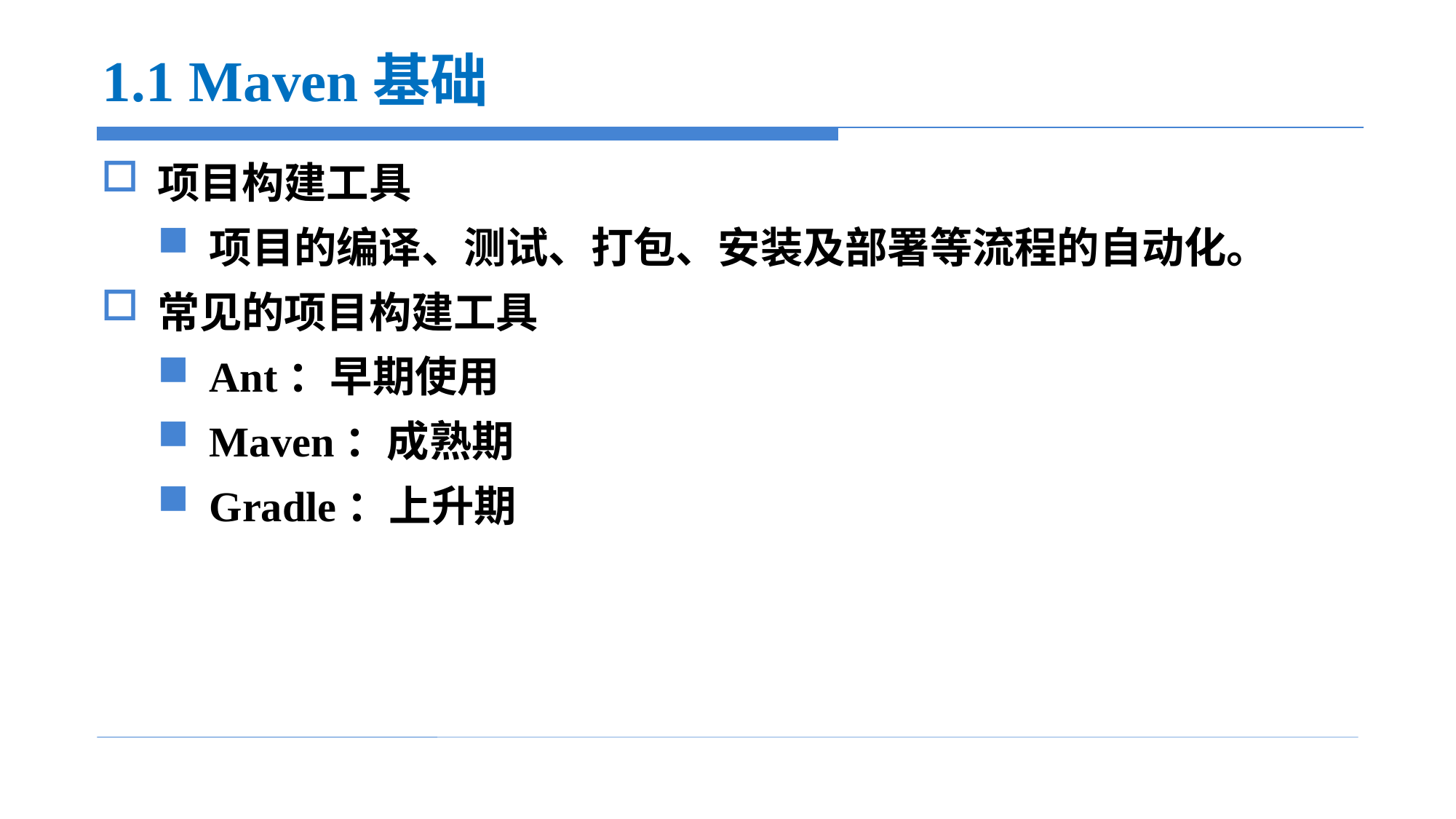

# 1.1 Maven基础
项目构建工具
项目的编译、测试、打包、安装及部署等流程的自动化。
常见的项目构建工具
Ant：早期使用
Maven：成熟期
Gradle：上升期
7